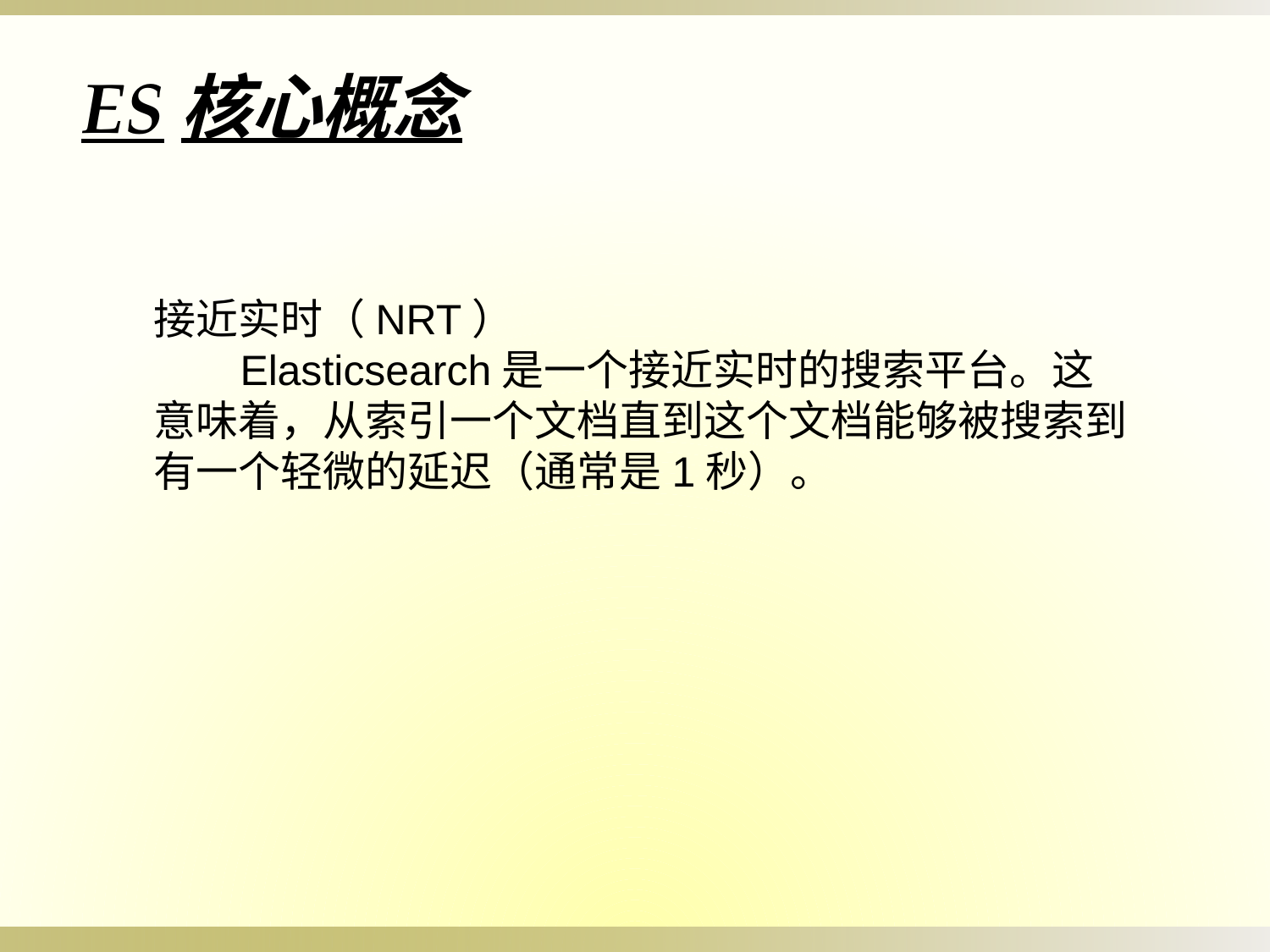

ES核心概念
接近实时（NRT）
        Elasticsearch是一个接近实时的搜索平台。这意味着，从索引一个文档直到这个文档能够被搜索到有一个轻微的延迟（通常是1秒）。